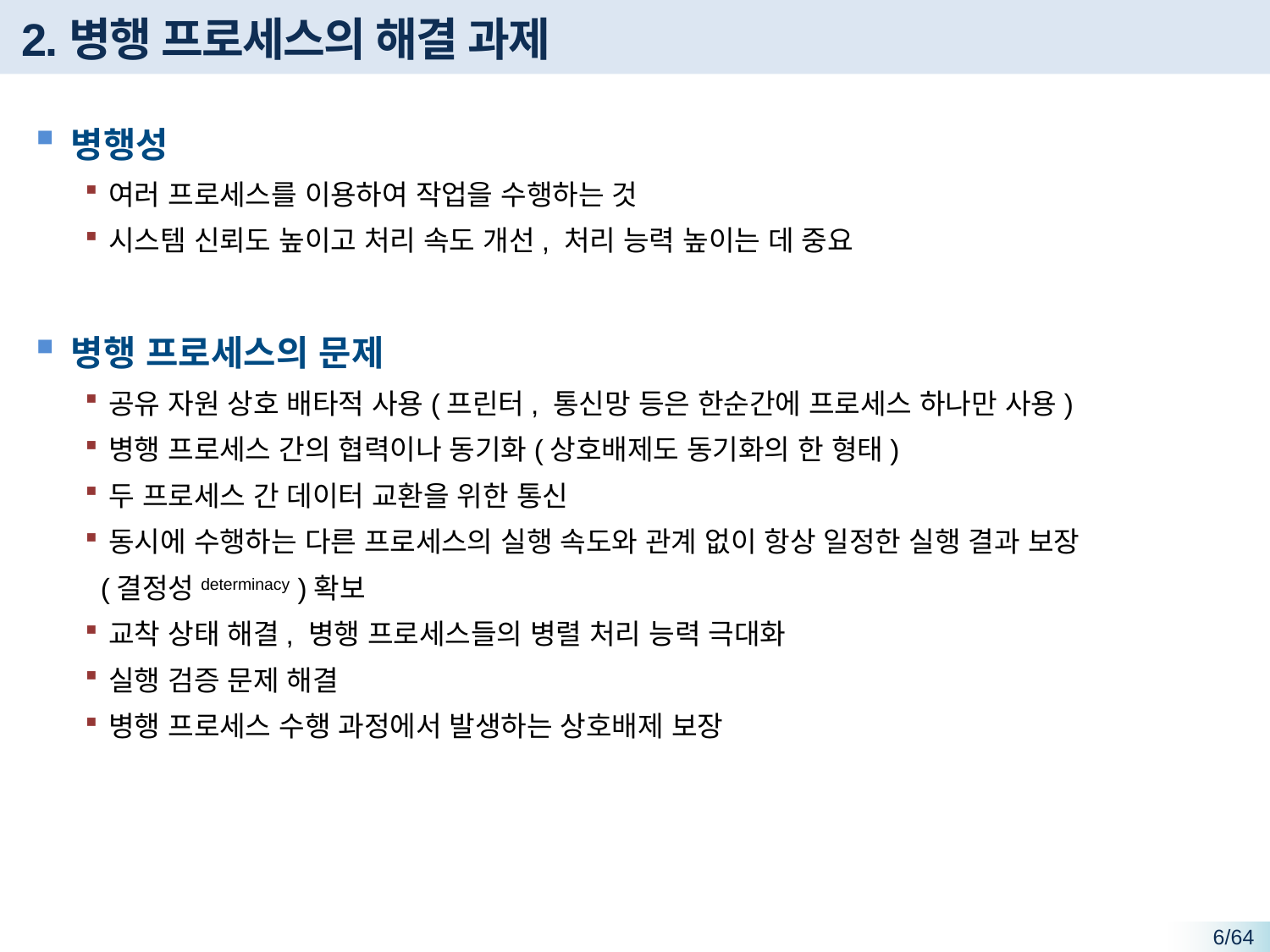

# 2.병행 프로세스의 해결 과제
병행성
여러 프로세스를 이용하여 작업을 수행하는 것
시스템 신뢰도 높이고 처리 속도 개선, 처리 능력 높이는 데 중요

병행 프로세스의 문제
공유 자원 상호 배타적 사용(프린터, 통신망 등은 한순간에 프로세스 하나만 사용)
병행 프로세스 간의 협력이나 동기화(상호배제도 동기화의 한 형태)
두 프로세스 간 데이터 교환을 위한 통신
동시에 수행하는 다른 프로세스의 실행 속도와 관계 없이 항상 일정한 실행 결과 보장
  (결정성determinacy )확보
교착 상태 해결, 병행 프로세스들의 병렬 처리 능력 극대화
실행 검증 문제 해결
병행 프로세스 수행 과정에서 발생하는 상호배제 보장